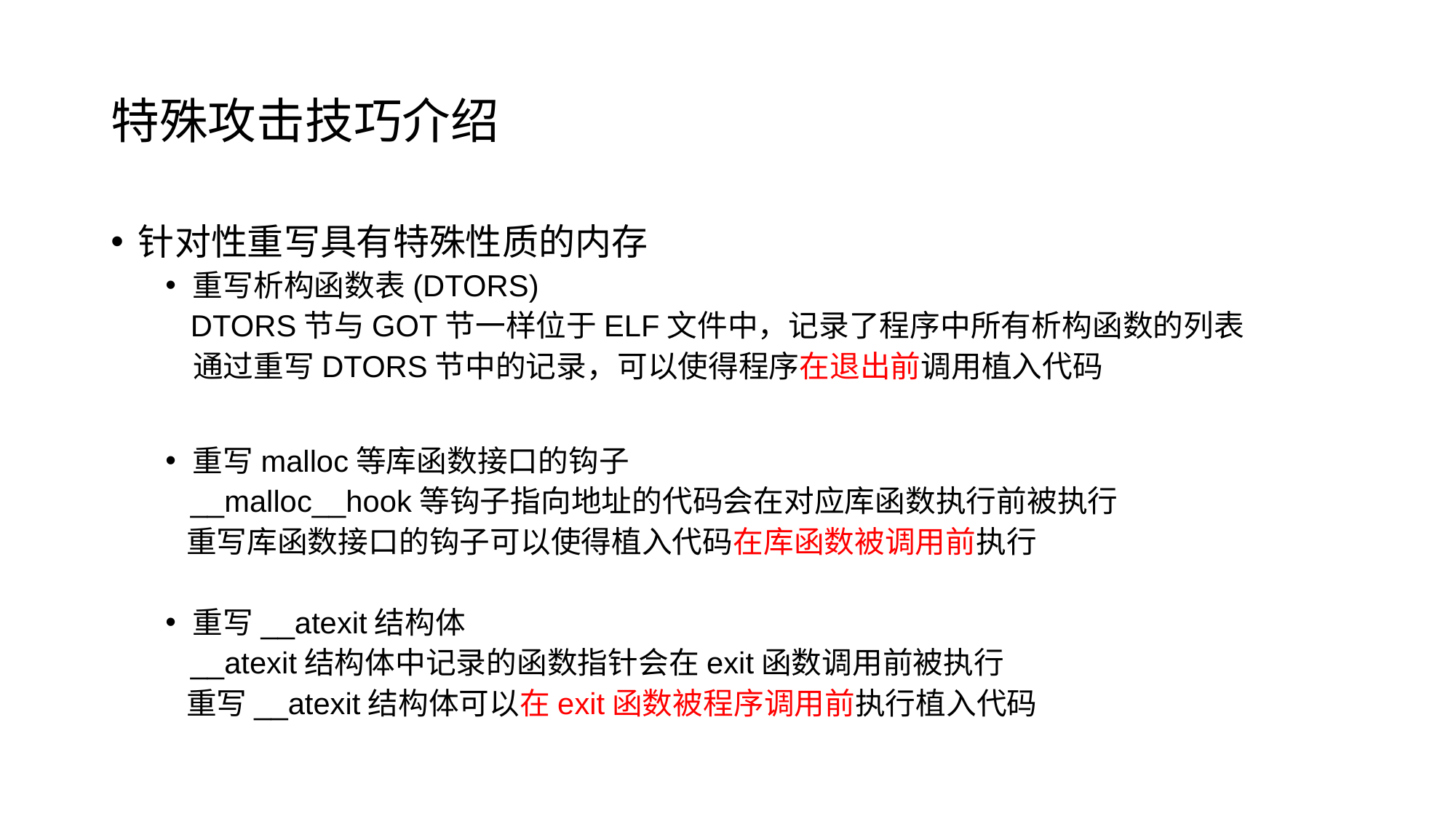

# 特殊攻击技巧介绍
针对性重写具有特殊性质的内存
重写析构函数表(DTORS)
   DTORS节与GOT节一样位于ELF文件中，记录了程序中所有析构函数的列表
   通过重写DTORS节中的记录，可以使得程序在退出前调用植入代码

重写malloc等库函数接口的钩子
   __malloc__hook等钩子指向地址的代码会在对应库函数执行前被执行
  重写库函数接口的钩子可以使得植入代码在库函数被调用前执行

重写__atexit结构体
   __atexit结构体中记录的函数指针会在exit函数调用前被执行
  重写__atexit结构体可以在exit函数被程序调用前执行植入代码